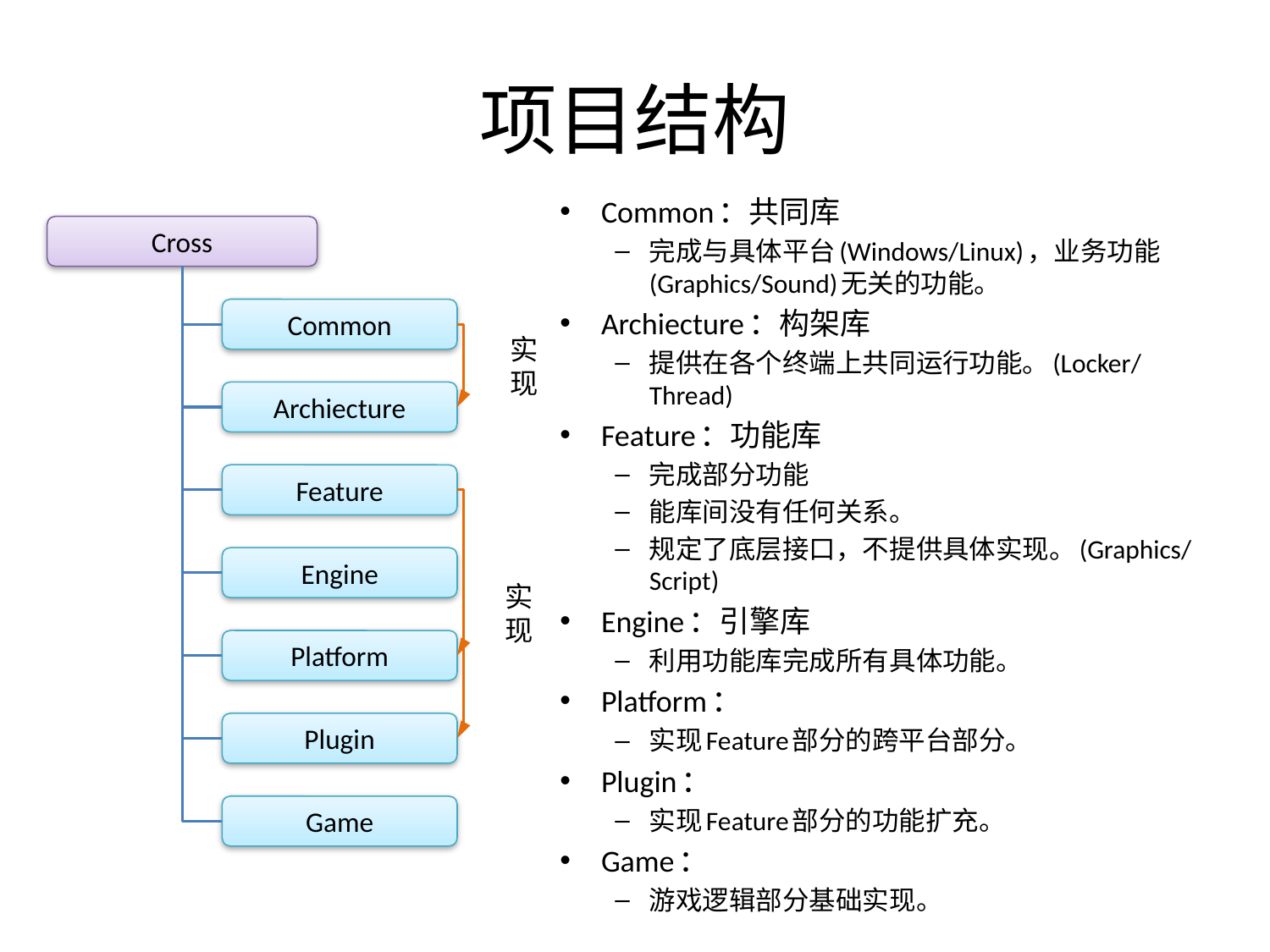

# 项目结构
Common：共同库
完成与具体平台(Windows/Linux)，业务功能(Graphics/Sound)无关的功能。
Archiecture：构架库
提供在各个终端上共同运行功能。(Locker/Thread)
Feature：功能库
完成部分功能
能库间没有任何关系。
规定了底层接口，不提供具体实现。(Graphics/Script)
Engine：引擎库
利用功能库完成所有具体功能。
Platform：
实现Feature部分的跨平台部分。
Plugin：
实现Feature部分的功能扩充。
Game：
游戏逻辑部分基础实现。
Cross
Common
实
现
Archiecture
Feature
Engine
实
现
Platform
Plugin
Game